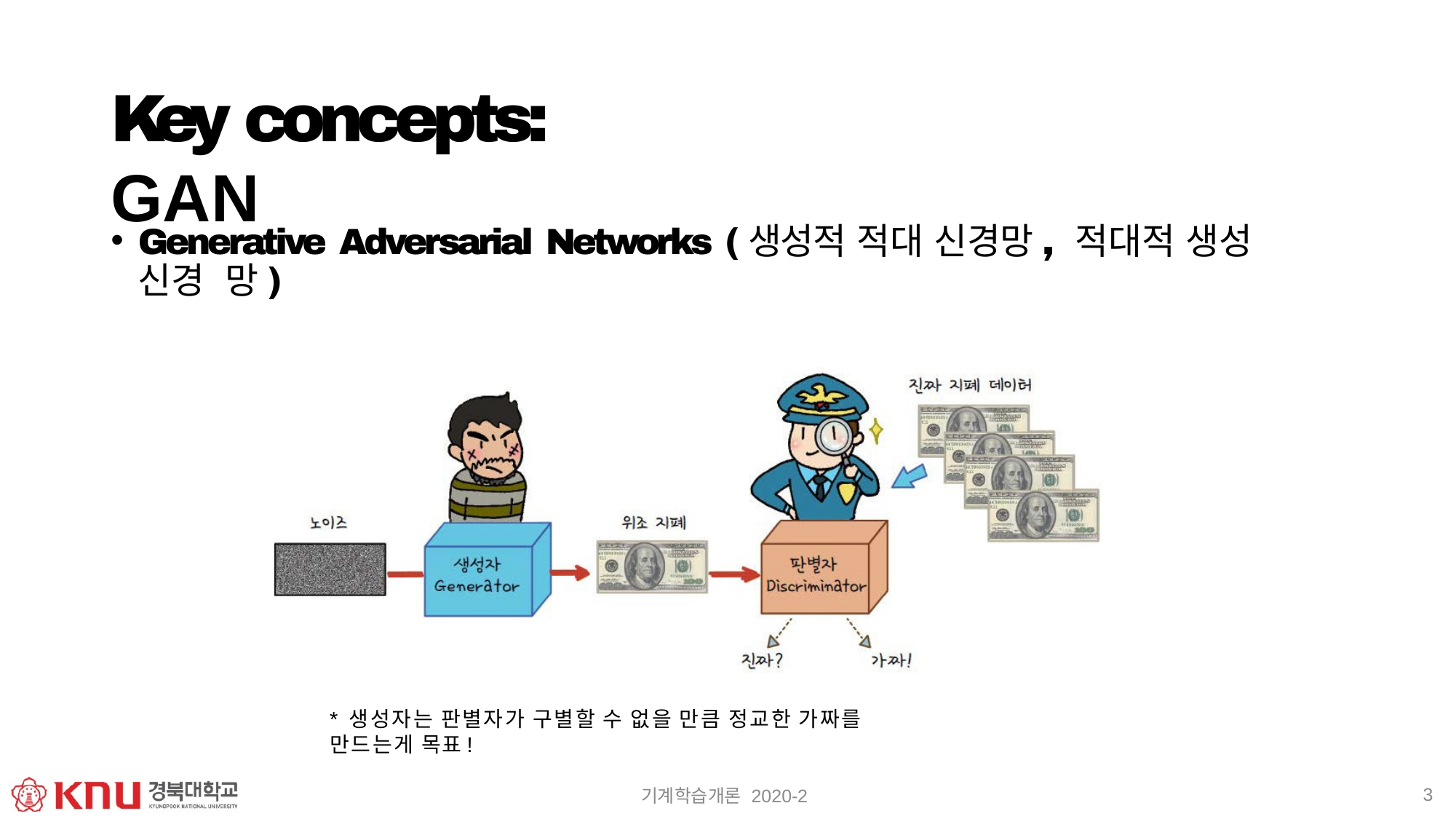

# Key concepts: GAN
Generative Adversarial Networks (생성적 적대 신경망, 적대적 생성 신경  망)

* 생성자는 판별자가 구별할 수 없을 만큼 정교한 가짜를 만드는게 목표!
3
기계학습개론 2020-2